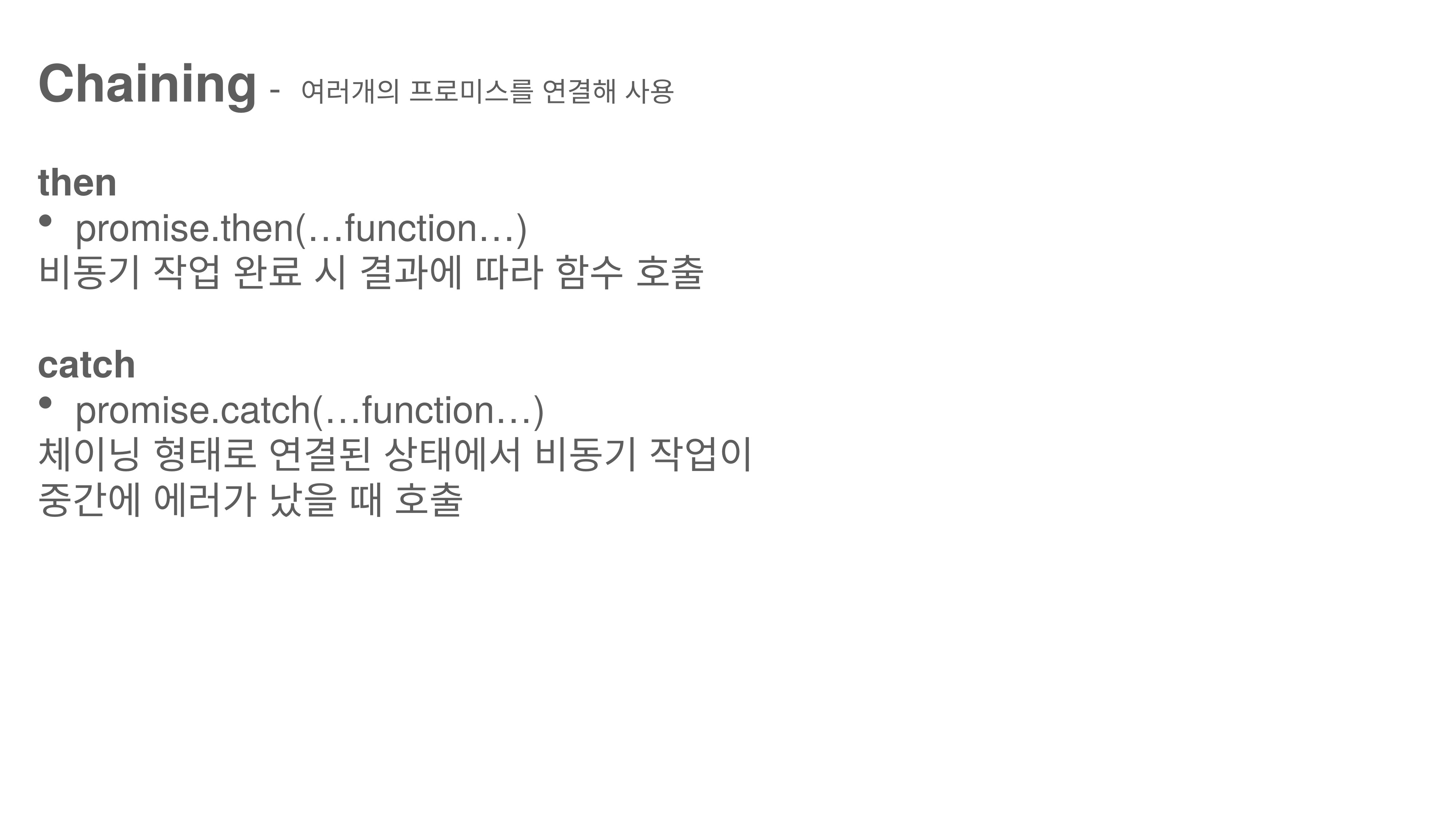

Chaining - 여러개의 프로미스를 연결해 사용

then
promise.then(…function…)
비동기 작업 완료 시 결과에 따라 함수 호출

catch
promise.catch(…function…)
체이닝 형태로 연결된 상태에서 비동기 작업이
중간에 에러가 났을 때 호출